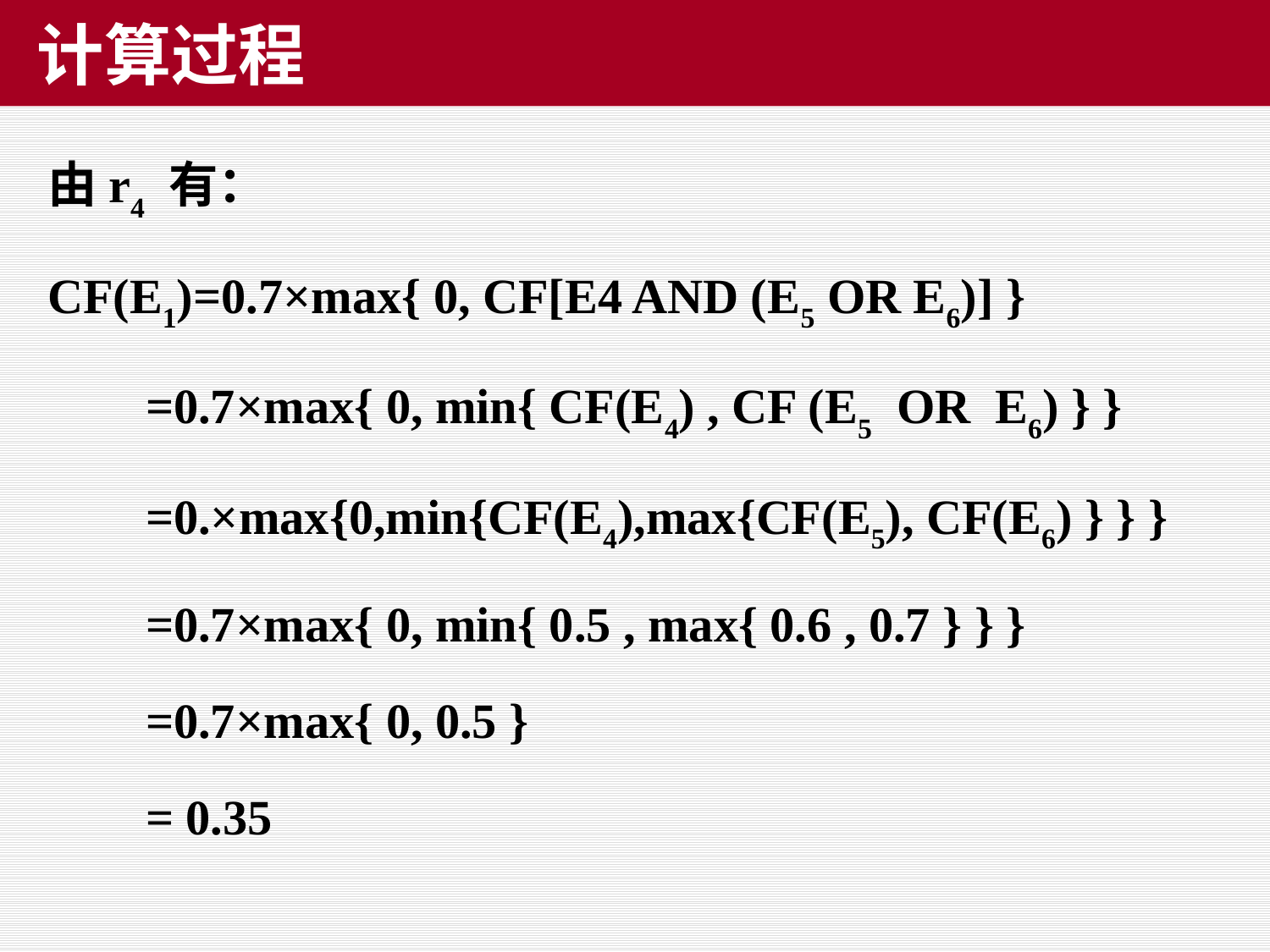

# 计算过程
由r4 有：
CF(E1)=0.7×max{ 0, CF[E4 AND (E5 OR E6)] }
        =0.7×max{ 0, min{ CF(E4) , CF (E5  OR  E6) } }
        =0.×max{0,min{CF(E4),max{CF(E5), CF(E6) } } }
        =0.7×max{ 0, min{ 0.5 , max{ 0.6 , 0.7 } } }
        =0.7×max{ 0, 0.5 }
        = 0.35